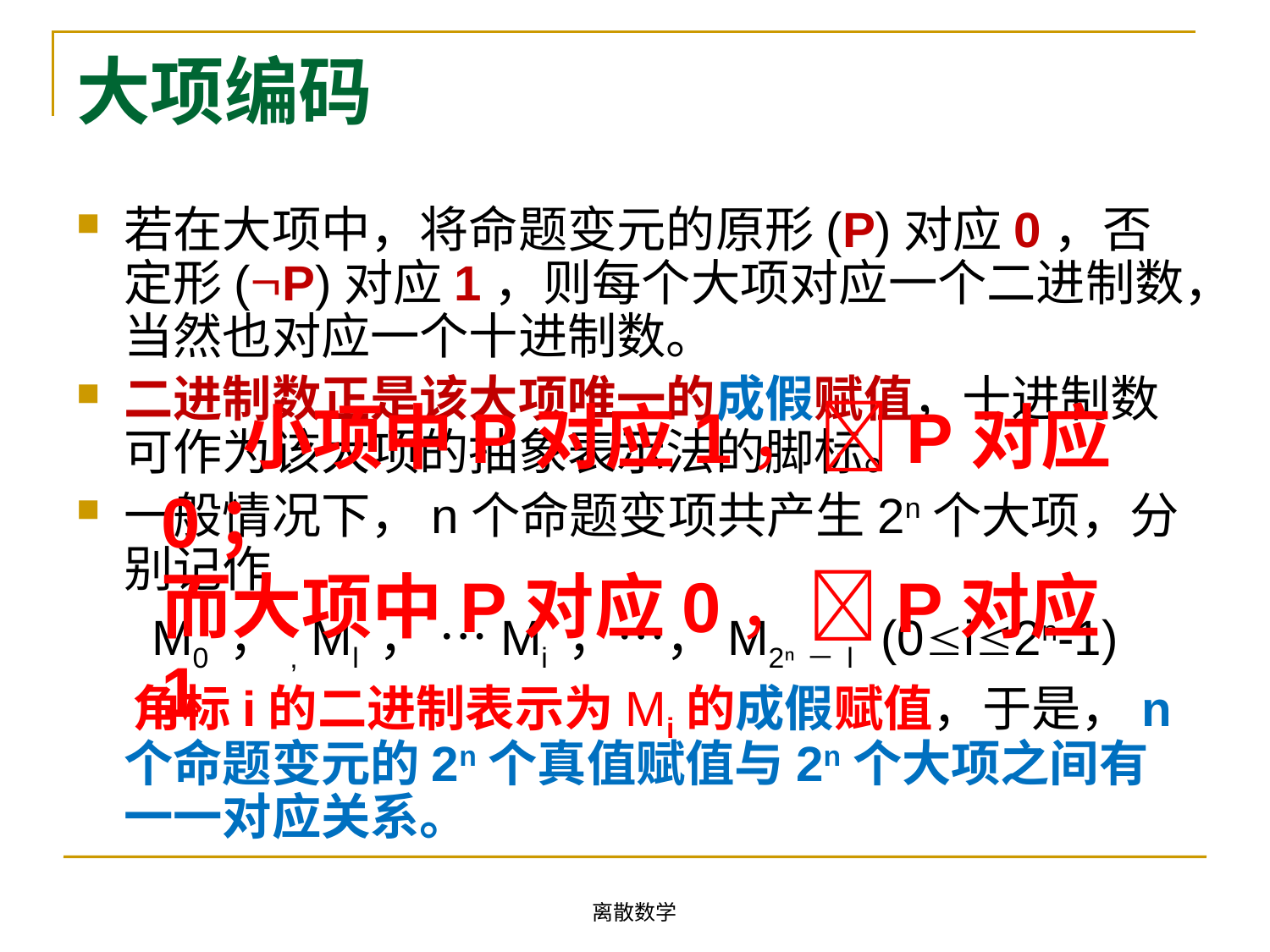

# 大项编码
若在大项中，将命题变元的原形(P)对应0，否定形(¬P)对应1，则每个大项对应一个二进制数，当然也对应一个十进制数。
二进制数正是该大项唯一的成假赋值，十进制数可作为该大项的抽象表示法的脚标。
一般情况下，n个命题变项共产生2n个大项，分别记作
M0 ，, Ml ， …Mi ，…，M2ⁿ－l  (0≤i≤2n-1)
    角标i的二进制表示为Mi的成假赋值，于是，n个命题变元的2n个真值赋值与2n个大项之间有一一对应关系。
    小项中P对应1，¬P对应0；
而大项中P对应0，¬P对应1

100
离散数学